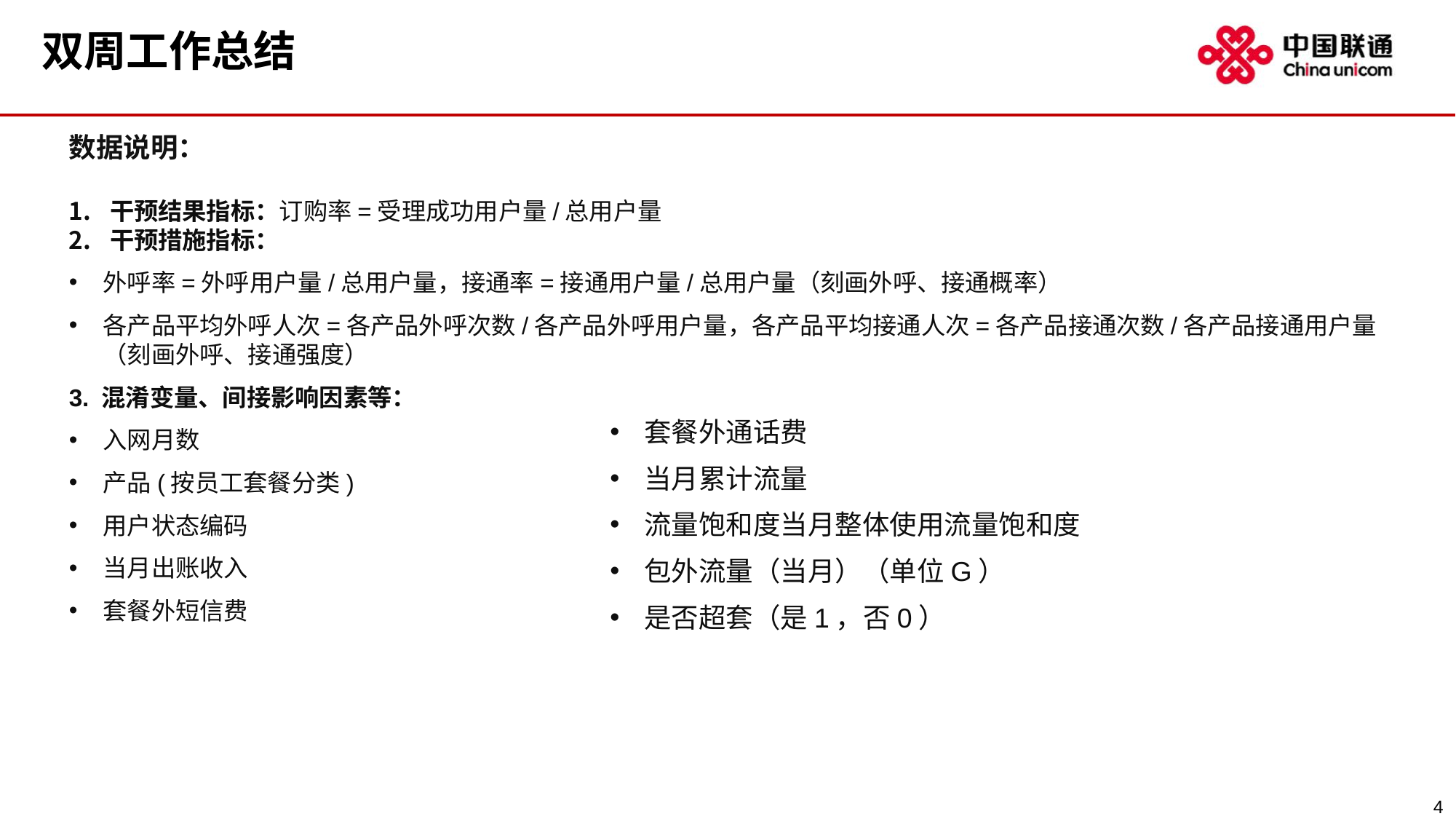

双周工作总结
数据说明：

干预结果指标：订购率=受理成功用户量/总用户量
干预措施指标：
外呼率=外呼用户量/总用户量，接通率=接通用户量/总用户量（刻画外呼、接通概率）
各产品平均外呼人次=各产品外呼次数/各产品外呼用户量，各产品平均接通人次=各产品接通次数/各产品接通用户量（刻画外呼、接通强度）
3. 混淆变量、间接影响因素等：
入网月数
产品(按员工套餐分类)
用户状态编码
当月出账收入
套餐外短信费

套餐外通话费
当月累计流量
流量饱和度当月整体使用流量饱和度
包外流量（当月）（单位G）
是否超套（是1，否0）